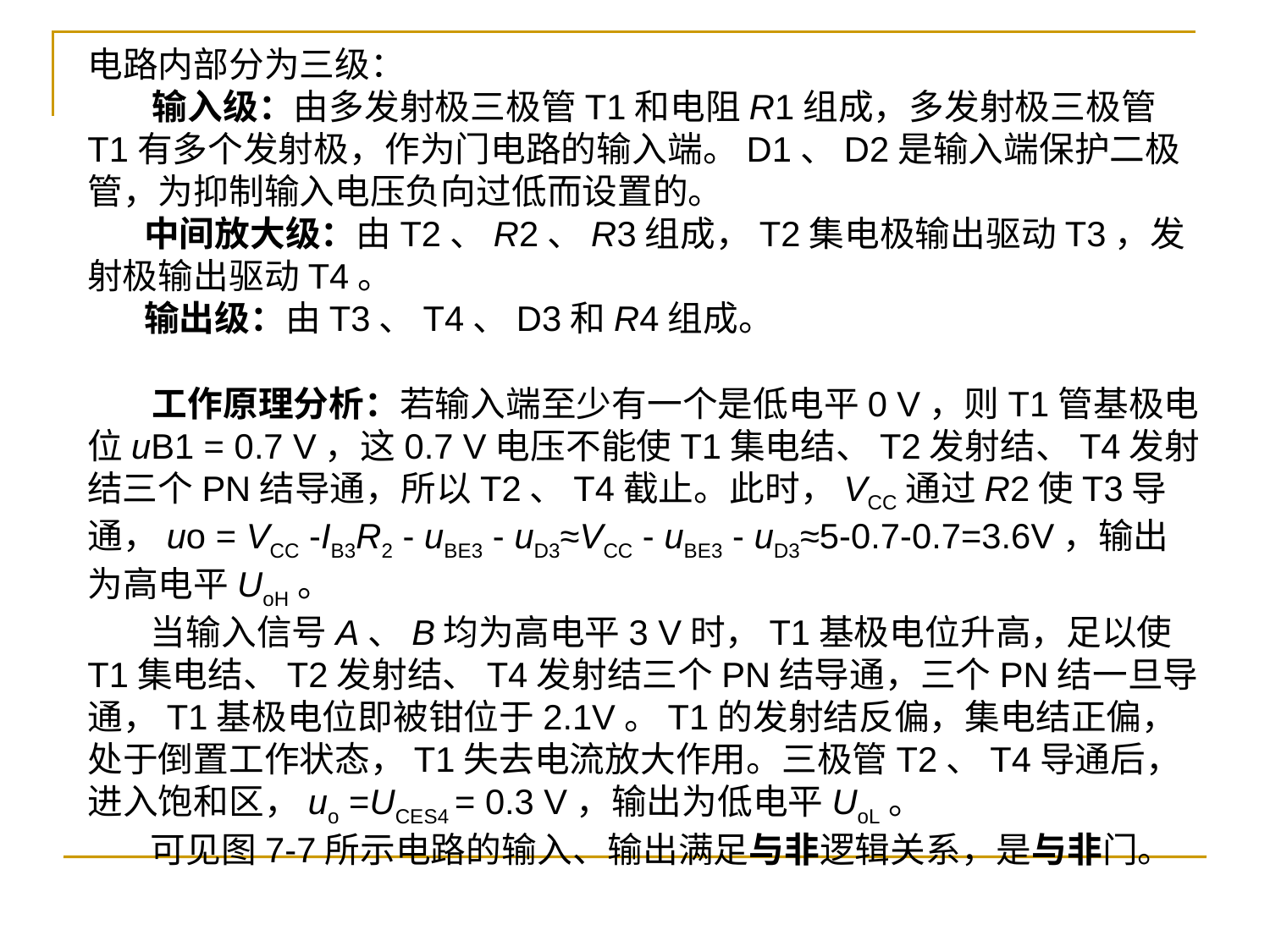

电路内部分为三级：
       输入级：由多发射极三极管T1和电阻R1组成，多发射极三极管T1有多个发射极，作为门电路的输入端。D1、D2是输入端保护二极管，为抑制输入电压负向过低而设置的。
      中间放大级：由T2、R2、R3组成，T2集电极输出驱动T3，发射极输出驱动T4。
      输出级：由T3、T4、D3和R4组成。

       工作原理分析：若输入端至少有一个是低电平0 V，则T1管基极电位uB1 = 0.7 V，这0.7 V电压不能使T1集电结、T2发射结、T4发射结三个PN结导通，所以T2、T4截止。此时，VCC通过R2使T3导通，uo = VCC -IB3R2 - uBE3 - uD3≈VCC - uBE3 - uD3≈5-0.7-0.7=3.6V，输出为高电平UoH。
       当输入信号A、B均为高电平3 V时，T1基极电位升高，足以使T1集电结、T2发射结、T4发射结三个PN结导通，三个PN结一旦导通，T1基极电位即被钳位于2.1V。T1的发射结反偏，集电结正偏，处于倒置工作状态，T1失去电流放大作用。三极管T2、T4导通后，进入饱和区，uo =UCES4 = 0.3 V，输出为低电平UoL。
       可见图7-7所示电路的输入、输出满足与非逻辑关系，是与非门。